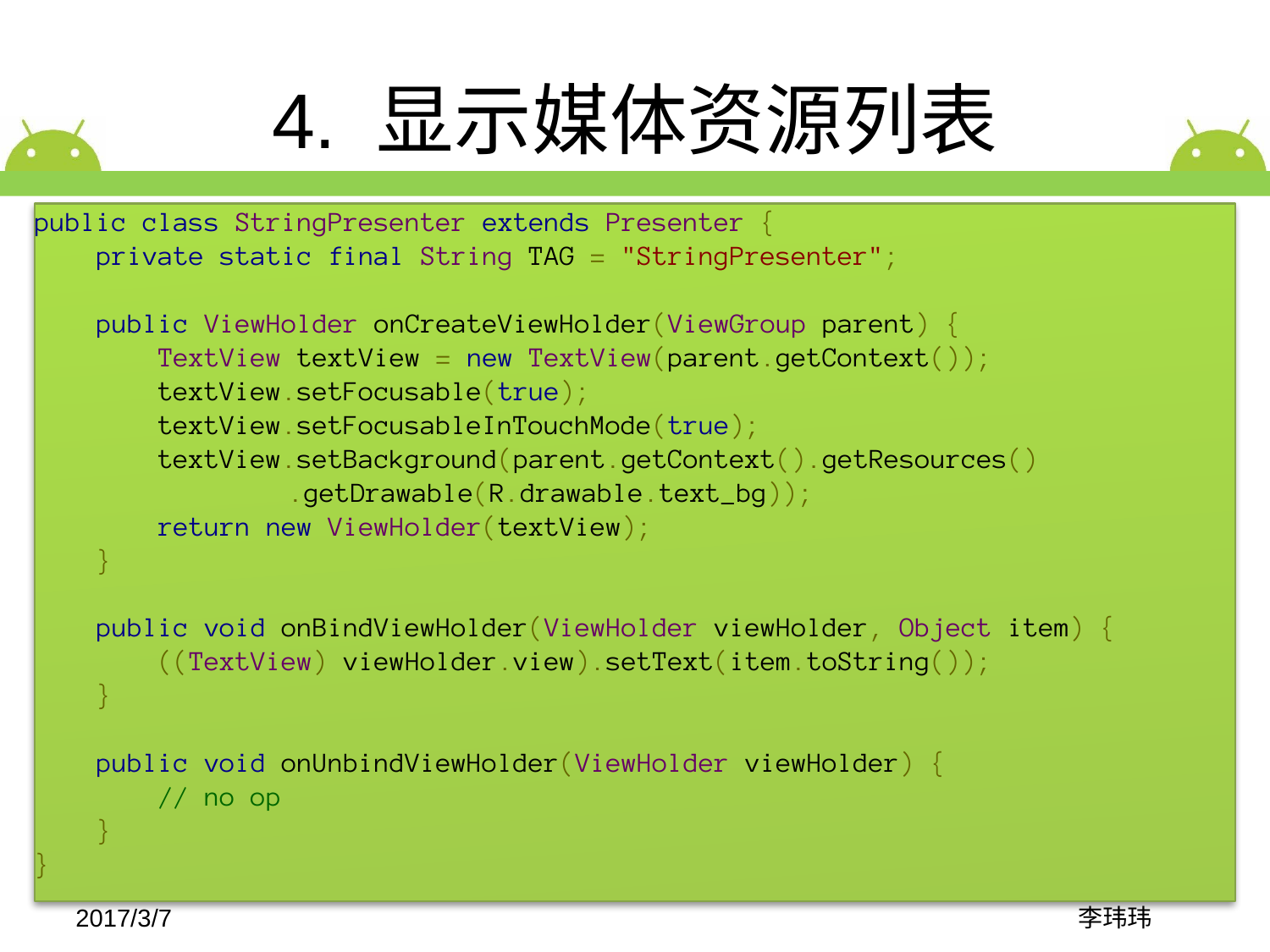

# 4. 显示媒体资源列表
public class StringPresenter extends Presenter {
    private static final String TAG = "StringPresenter";
    public ViewHolder onCreateViewHolder(ViewGroup parent) {
        TextView textView = new TextView(parent.getContext());
        textView.setFocusable(true);
        textView.setFocusableInTouchMode(true);
        textView.setBackground(parent.getContext().getResources()
		.getDrawable(R.drawable.text_bg));
        return new ViewHolder(textView);
    }
    public void onBindViewHolder(ViewHolder viewHolder, Object item) {
        ((TextView) viewHolder.view).setText(item.toString());
    }
    public void onUnbindViewHolder(ViewHolder viewHolder) {
        // no op
    }
}
自定义类，继承Presenter类